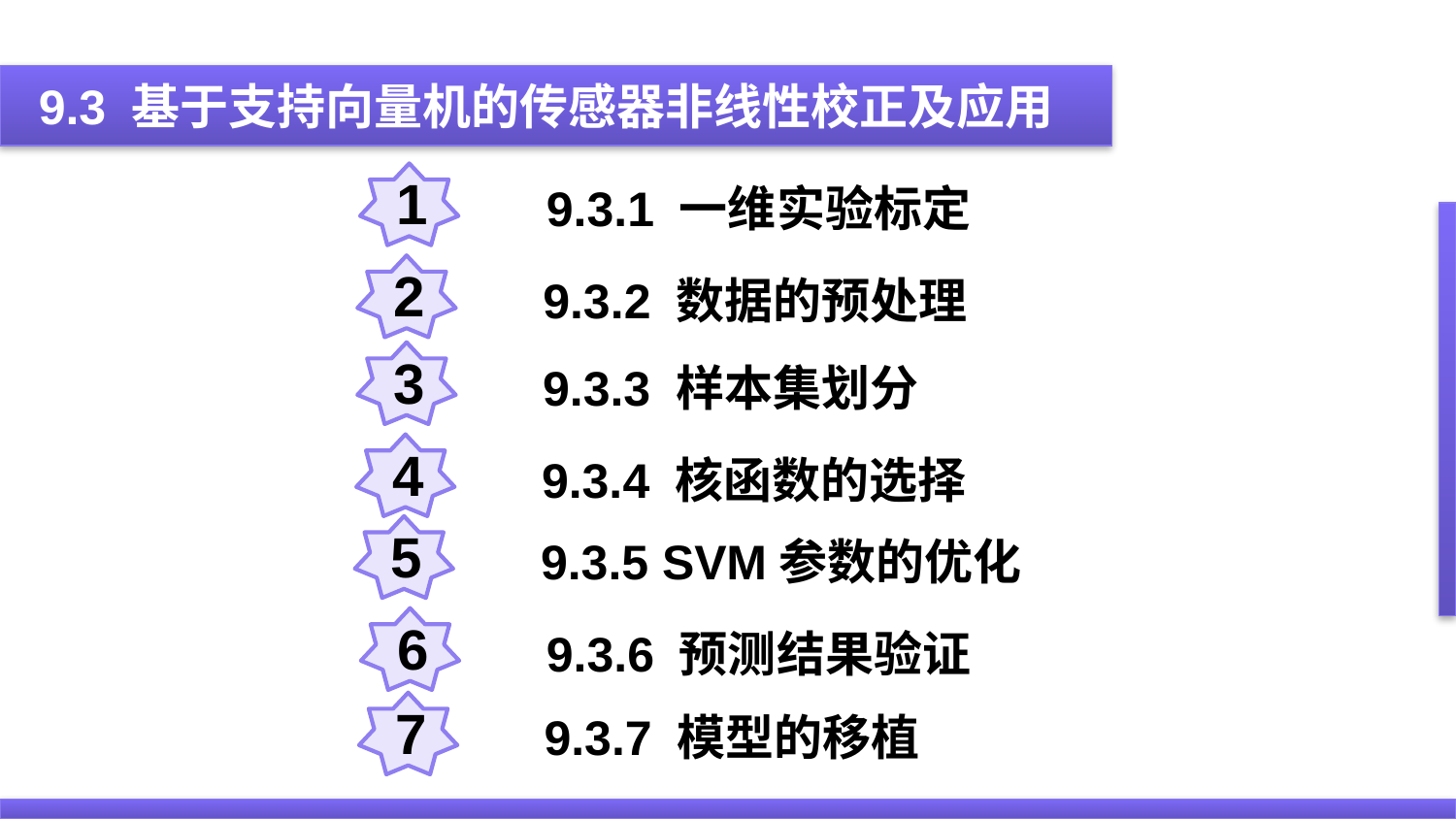

9.3 基于支持向量机的传感器非线性校正及应用
1
9.3.1 一维实验标定
2
9.3.2 数据的预处理
3
9.3.3 样本集划分
4
9.3.4 核函数的选择
5
9.3.5 SVM参数的优化
6
9.3.6 预测结果验证
7
9.3.7 模型的移植